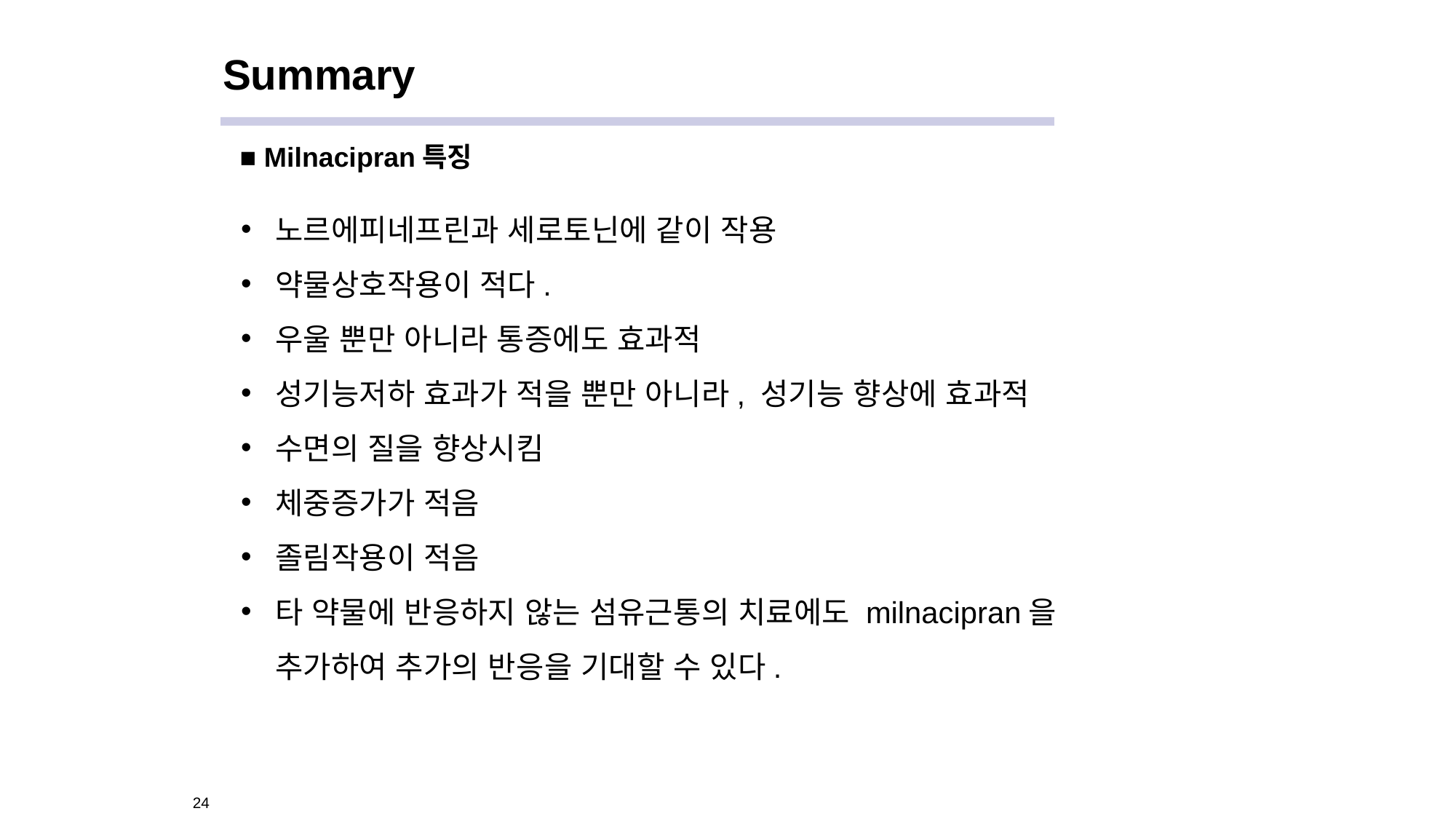

Summary

■ Milnacipran특징
노르에피네프린과 세로토닌에 같이 작용
약물상호작용이 적다.
우울 뿐만 아니라 통증에도 효과적
성기능저하 효과가 적을 뿐만 아니라, 성기능 향상에 효과적
수면의 질을 향상시킴
체중증가가 적음
졸림작용이 적음
타 약물에 반응하지 않는 섬유근통의 치료에도 milnacipran을 추가하여 추가의 반응을 기대할 수 있다.

24